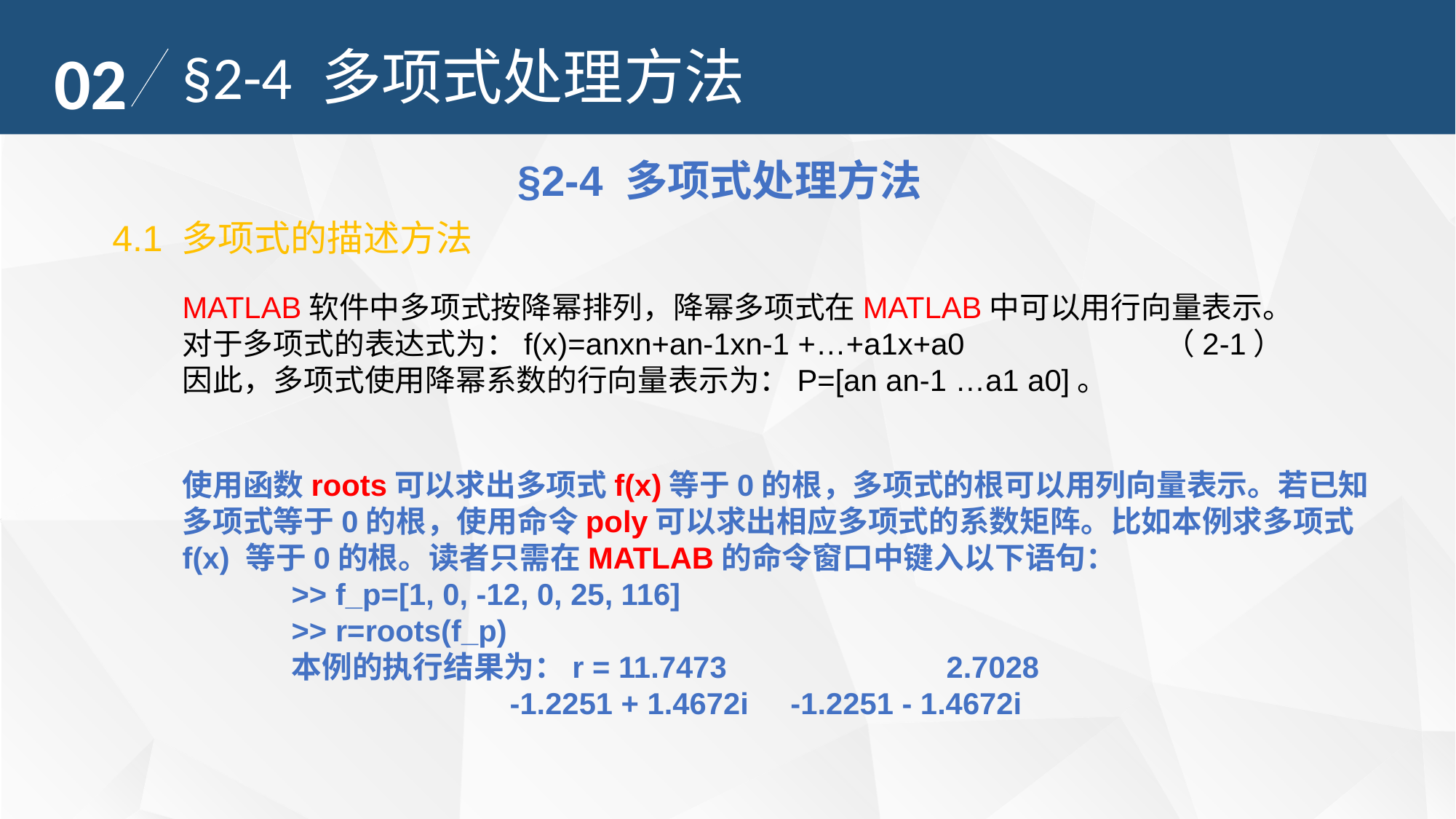

02
§2-4 多项式处理方法
§2-4 多项式处理方法
4.1 多项式的描述方法
MATLAB软件中多项式按降幂排列，降幂多项式在MATLAB中可以用行向量表示。
对于多项式的表达式为：f(x)=anxn+an-1xn-1 +…+a1x+a0		（2-1）
因此，多项式使用降幂系数的行向量表示为：P=[an an-1 …a1 a0]。
使用函数roots可以求出多项式f(x)等于0的根，多项式的根可以用列向量表示。若已知多项式等于0的根，使用命令poly可以求出相应多项式的系数矩阵。比如本例求多项式f(x) 等于0的根。读者只需在MATLAB的命令窗口中键入以下语句：
	>> f_p=[1, 0, -12, 0, 25, 116]
>> r=roots(f_p)
本例的执行结果为：r = 11.7473 		2.7028
  		-1.2251 + 1.4672i     -1.2251 - 1.4672i